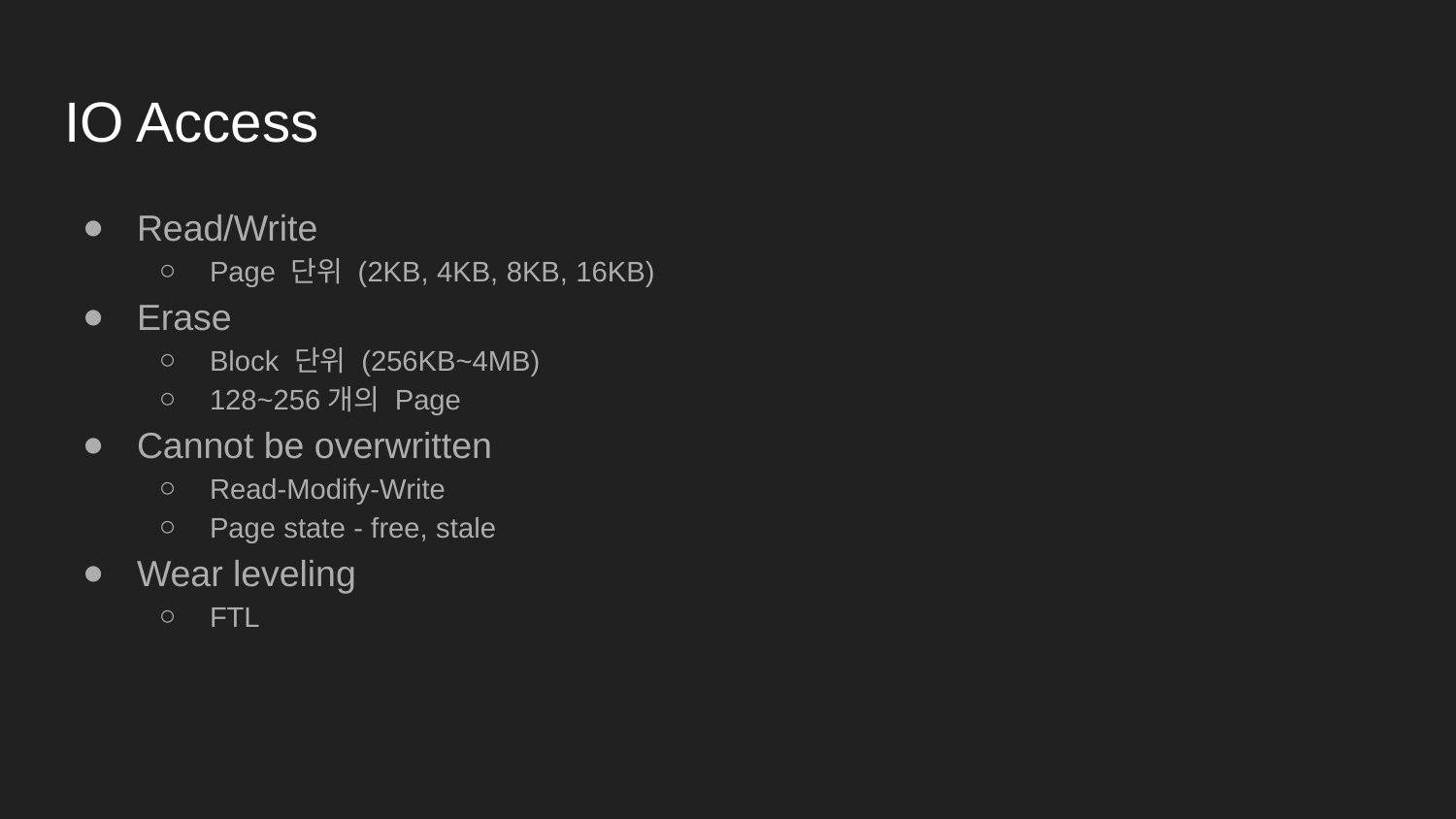

# IO Access
Read/Write
Page 단위 (2KB, 4KB, 8KB, 16KB)
Erase
Block 단위 (256KB~4MB)
128~256개의 Page
Cannot be overwritten
Read-Modify-Write
Page state - free, stale
Wear leveling
FTL